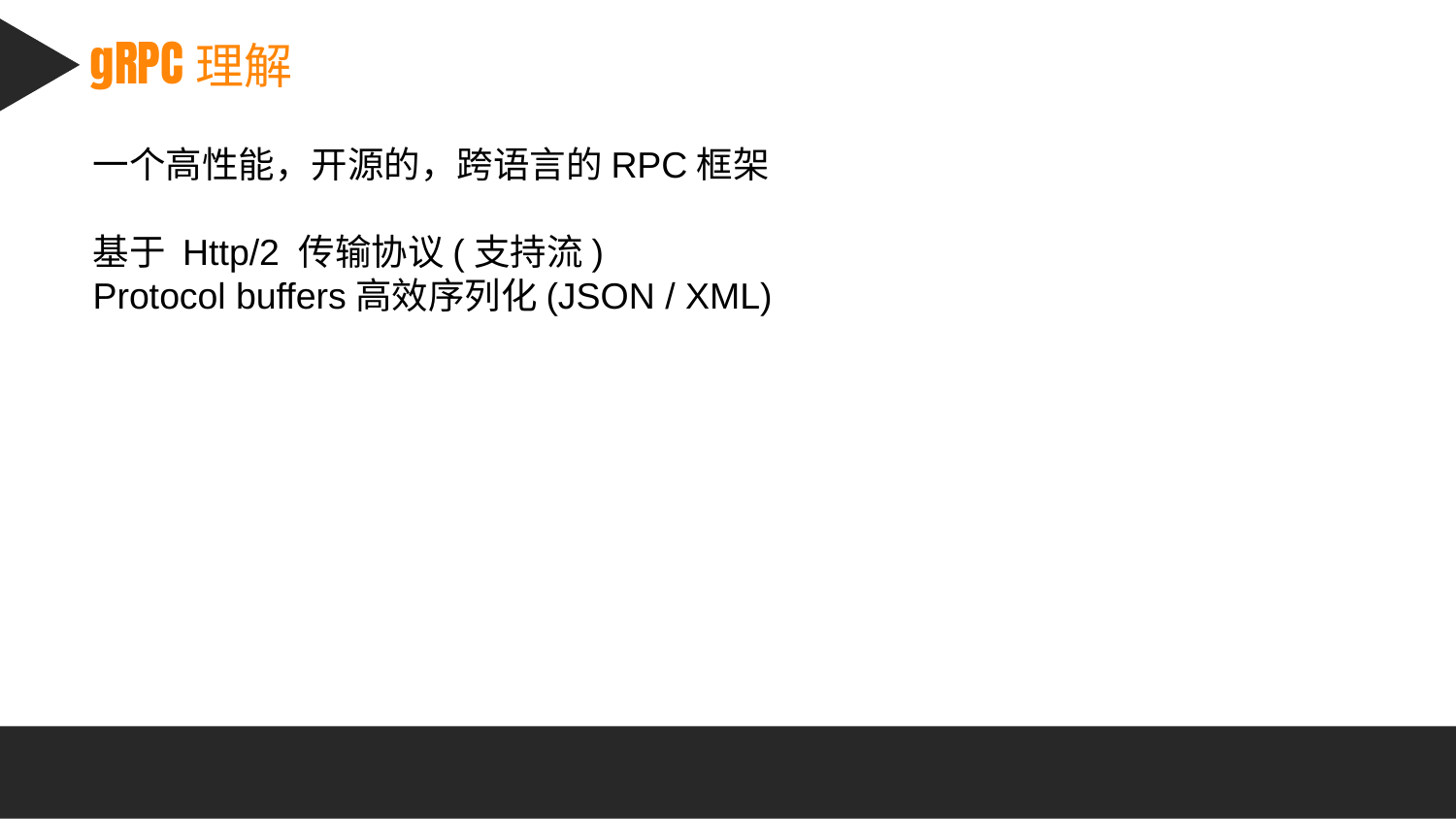

gRPC理解
一个高性能，开源的，跨语言的RPC框架

基于 Http/2 传输协议(支持流)
Protocol buffers高效序列化(JSON / XML)